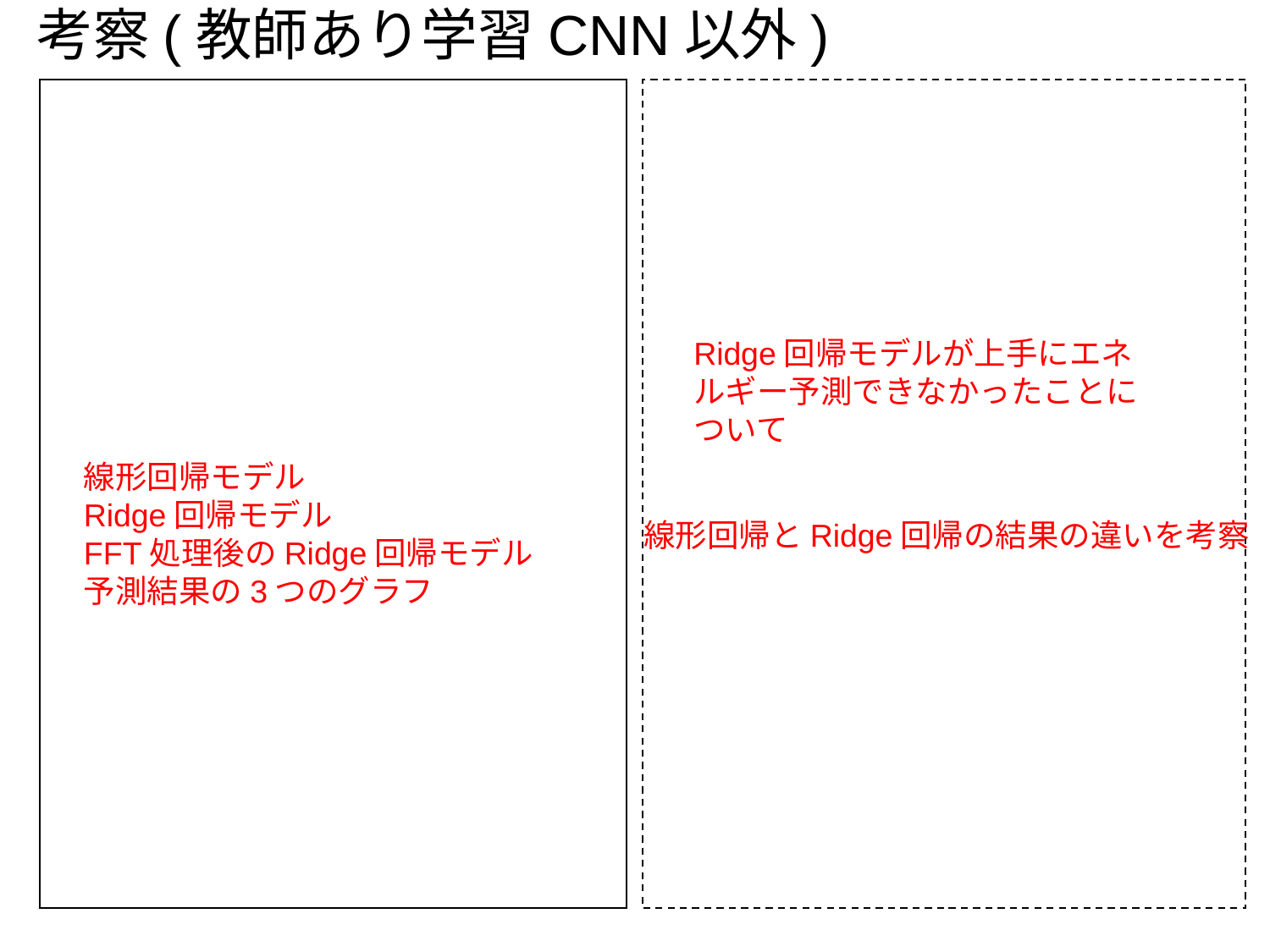

考察(教師あり学習CNN以外)

Ridge回帰モデルが上手にエネルギー予測できなかったことについて
線形回帰モデル
Ridge回帰モデル
FFT処理後のRidge回帰モデル
予測結果の3つのグラフ
線形回帰とRidge回帰の結果の違いを考察